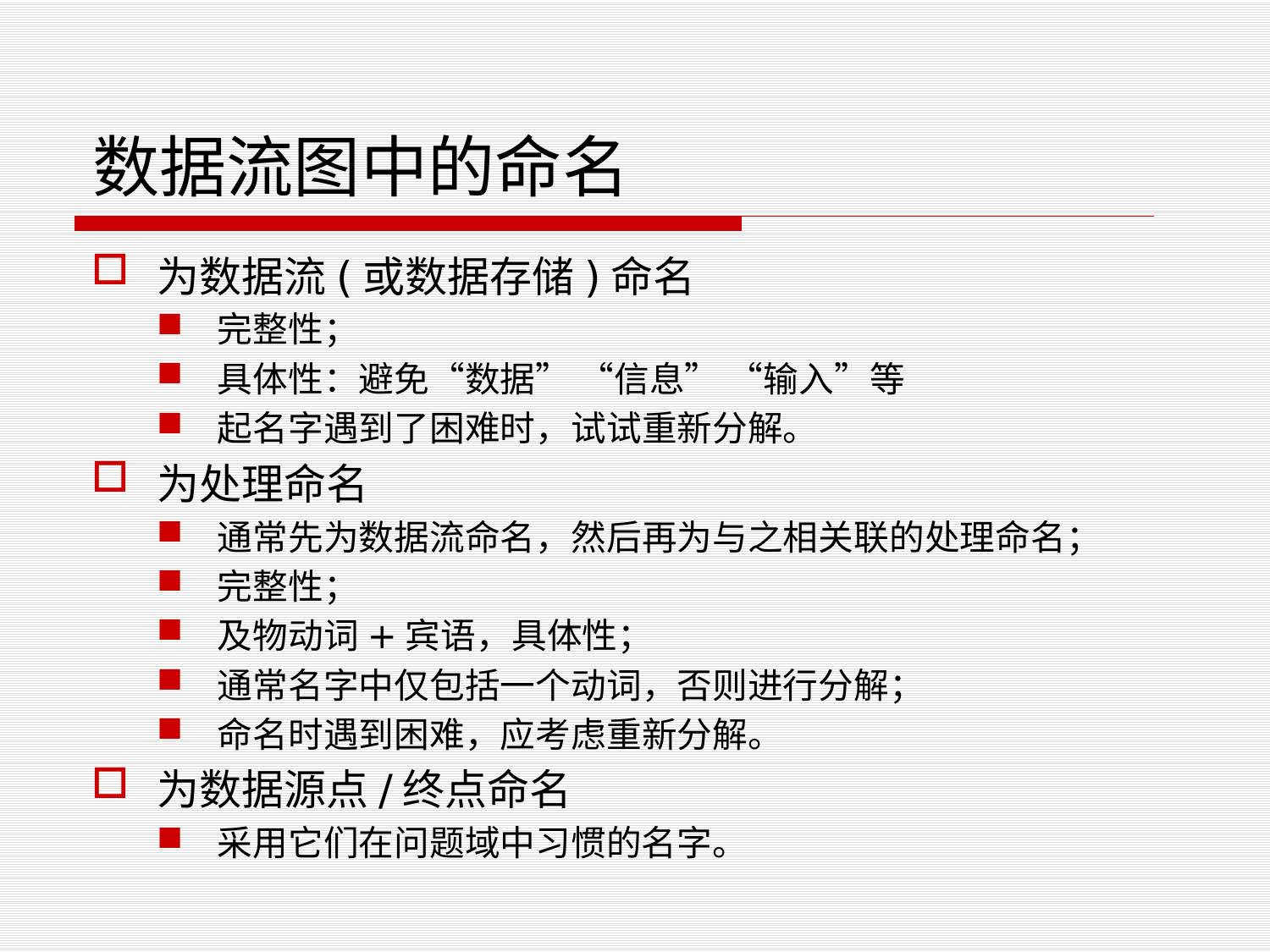

# 数据流图中的命名
为数据流(或数据存储)命名
完整性；
具体性：避免“数据” “信息” “输入”等
起名字遇到了困难时，试试重新分解。
为处理命名
通常先为数据流命名，然后再为与之相关联的处理命名；
完整性；
及物动词+宾语，具体性；
通常名字中仅包括一个动词，否则进行分解；
命名时遇到困难，应考虑重新分解。
为数据源点/终点命名
采用它们在问题域中习惯的名字。